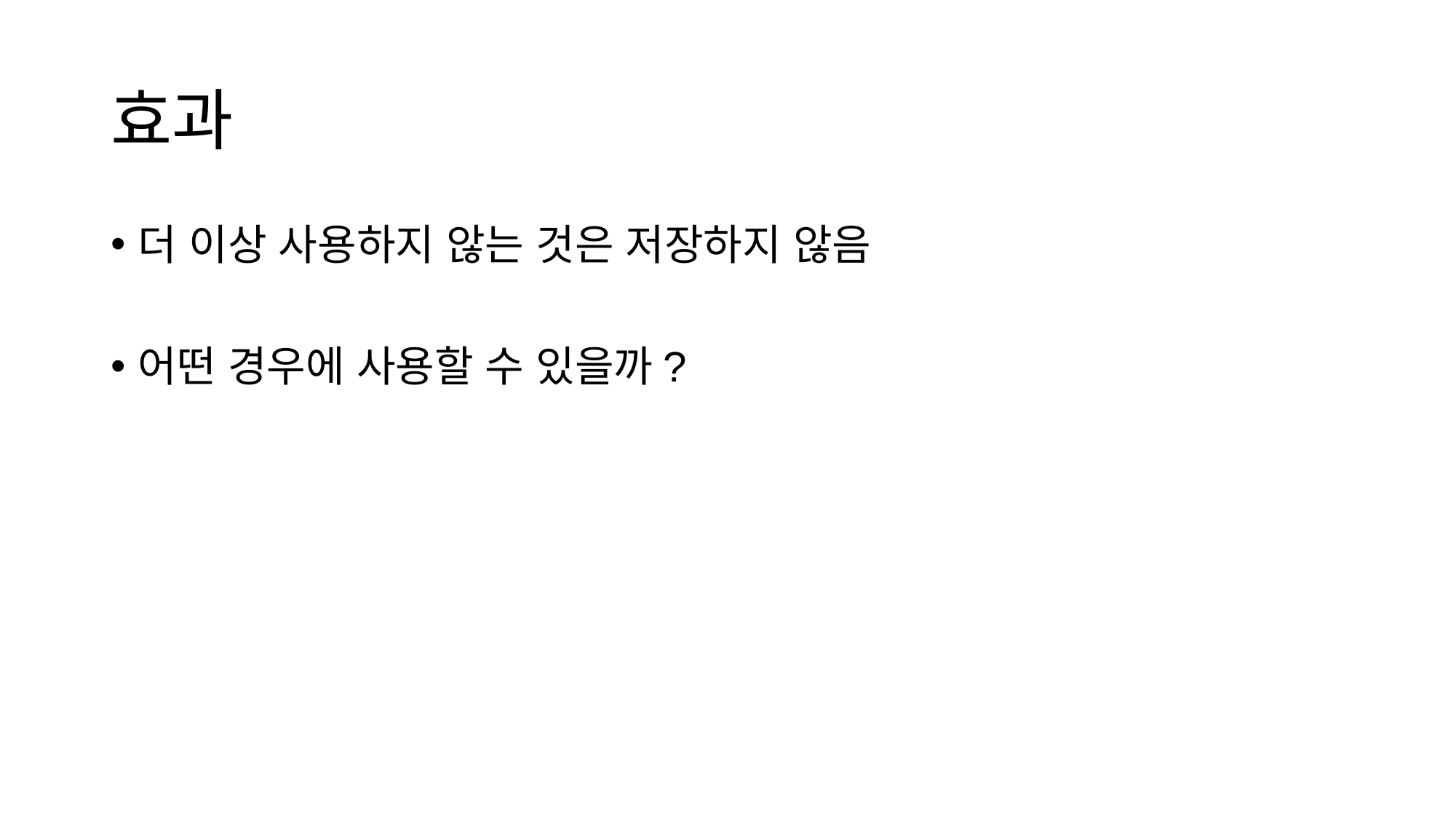

# 효과
더 이상 사용하지 않는 것은 저장하지 않음

어떤 경우에 사용할 수 있을까?